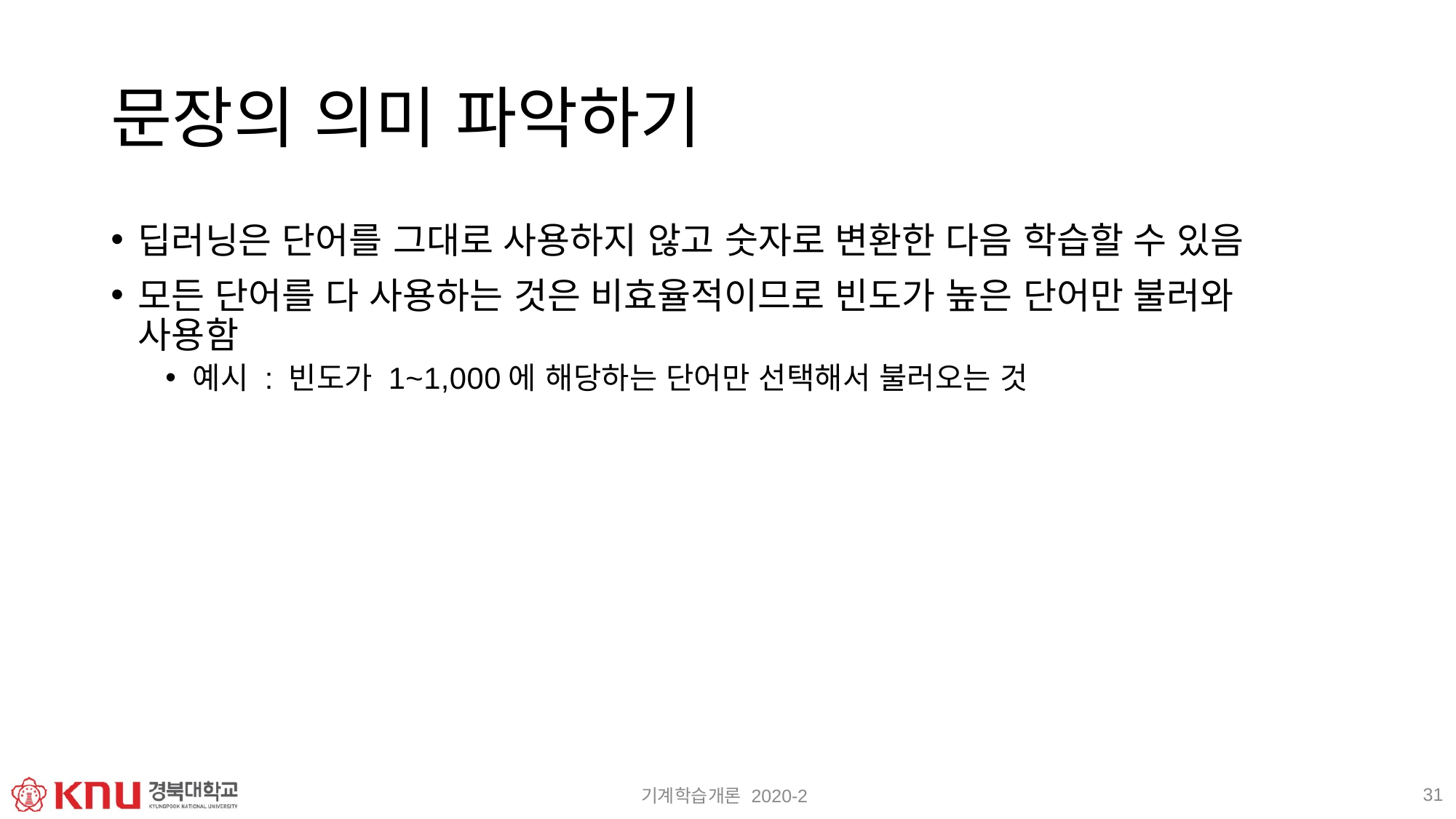

# 문장의 의미 파악하기
딥러닝은 단어를 그대로 사용하지 않고 숫자로 변환한 다음 학습할 수 있음
모든 단어를 다 사용하는 것은 비효율적이므로 빈도가 높은 단어만 불러와  사용함
예시 : 빈도가 1~1,000에 해당하는 단어만 선택해서 불러오는 것
31
기계학습개론 2020-2